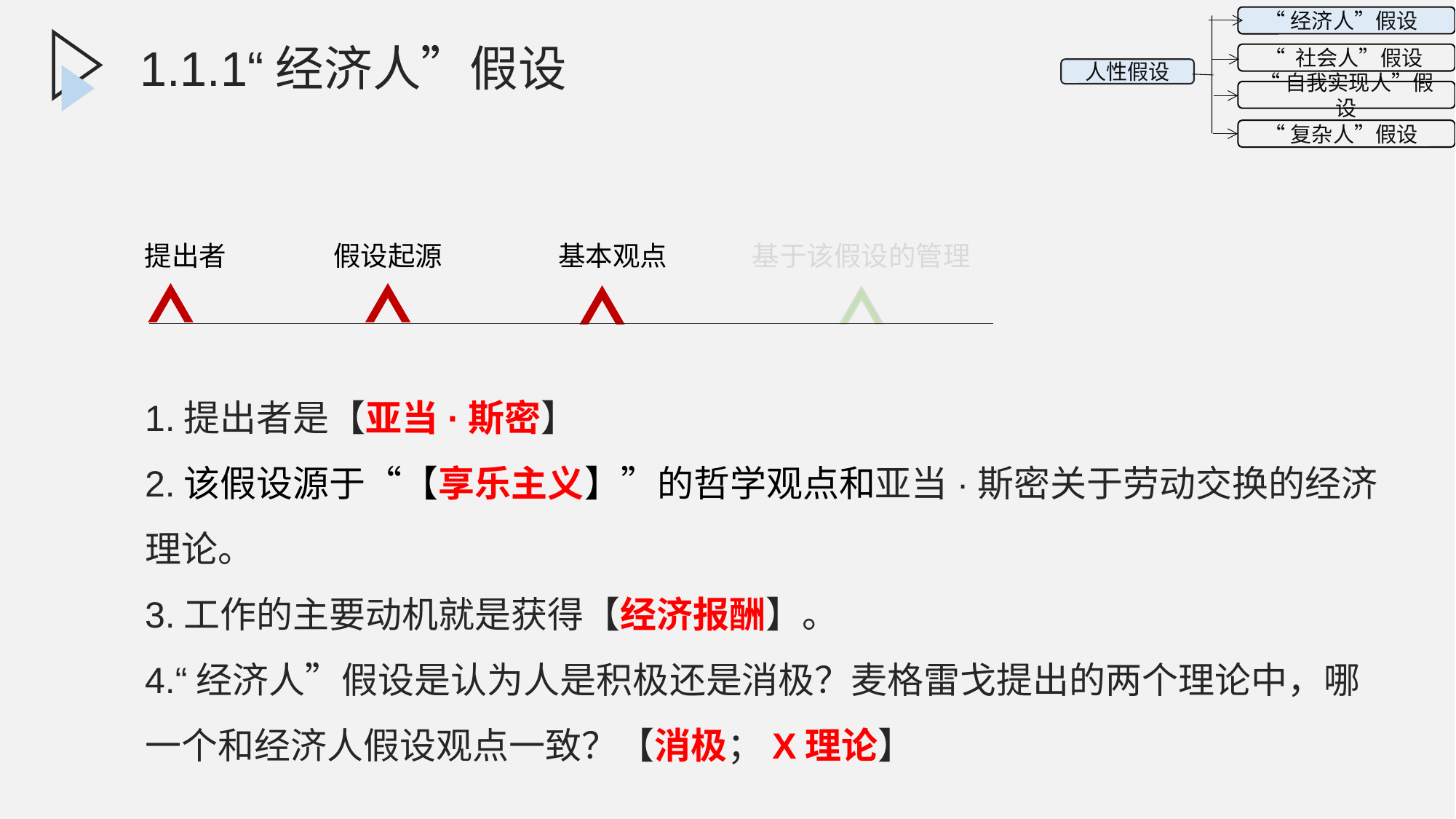

1.1.1.1“经济人”的基本含义
   “经济人”假设
   “ 社会人”假设
人性假设

“自我实现人”假设
   “复杂人”假设
1.1.1“经济人”假设
提出者
假设起源
基本观点
基于该假设的管理

1.提出者是【亚当·斯密】
2.该假设源于“【享乐主义】”的哲学观点和亚当·斯密关于劳动交换的经济理论。
3.工作的主要动机就是获得【经济报酬】。
4.“经济人”假设是认为人是积极还是消极？麦格雷戈提出的两个理论中，哪一个和经济人假设观点一致？【消极；X理论】